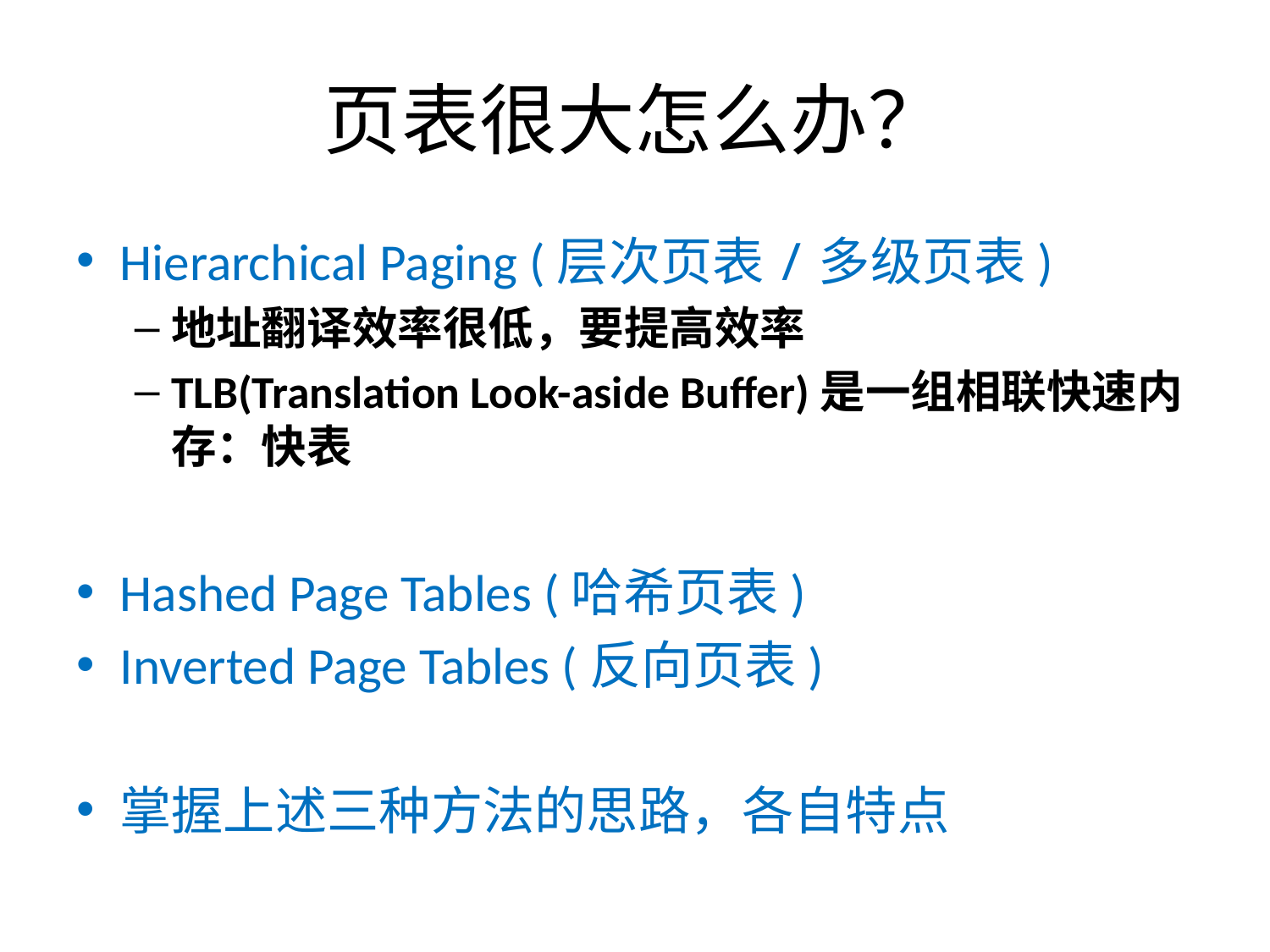

# 页表很大怎么办？
Hierarchical Paging (层次页表/多级页表)
地址翻译效率很低，要提高效率
TLB(Translation Look-aside Buffer)是一组相联快速内存：快表

Hashed Page Tables (哈希页表)
Inverted Page Tables (反向页表)

掌握上述三种方法的思路，各自特点